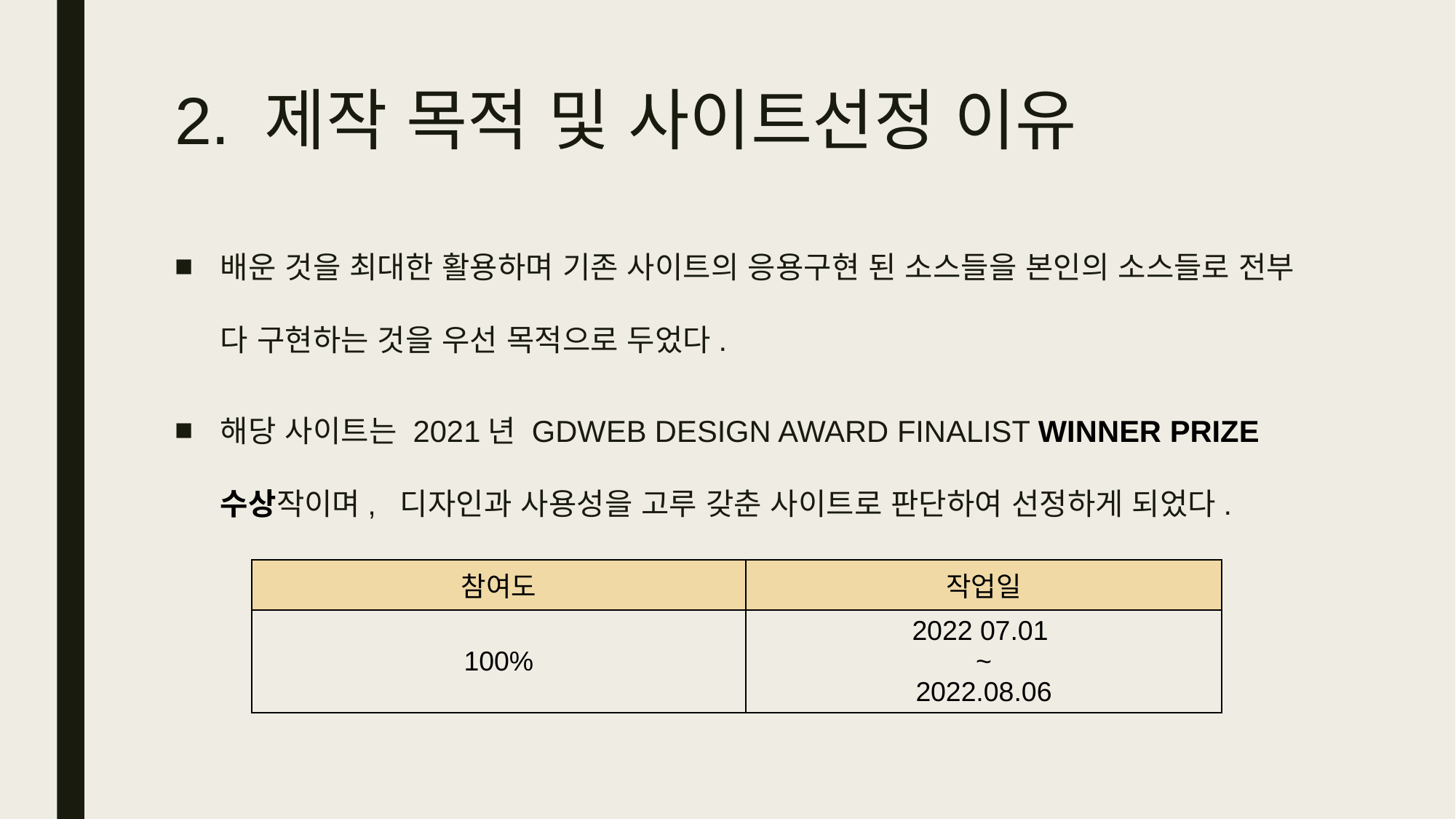

# 2. 제작 목적 및 사이트선정 이유
배운 것을 최대한 활용하며 기존 사이트의 응용구현 된 소스들을 본인의 소스들로 전부 다 구현하는 것을 우선 목적으로 두었다.
해당 사이트는 2021년 GDWEB DESIGN AWARD FINALIST WINNER PRIZE 수상작이며,  디자인과 사용성을 고루 갖춘 사이트로 판단하여 선정하게 되었다.

| 참여도 | 작업일 |
| --- | --- |
| 100% | 2022 07.01 ~ 2022.08.06 |